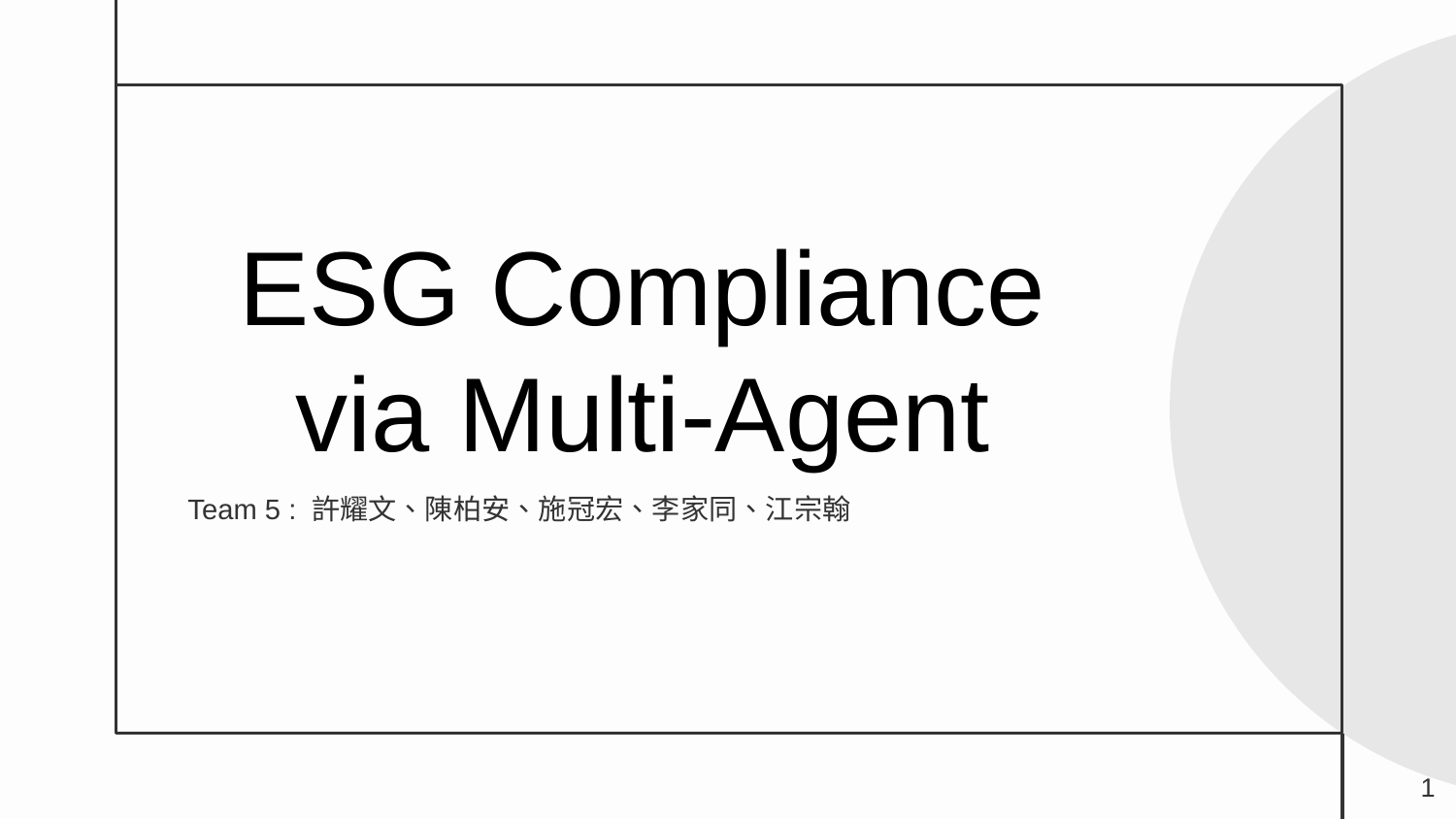

# ESG Compliance via Multi-Agent
Team 5 : 許耀文、陳柏安、施冠宏、李家同、江宗翰
1